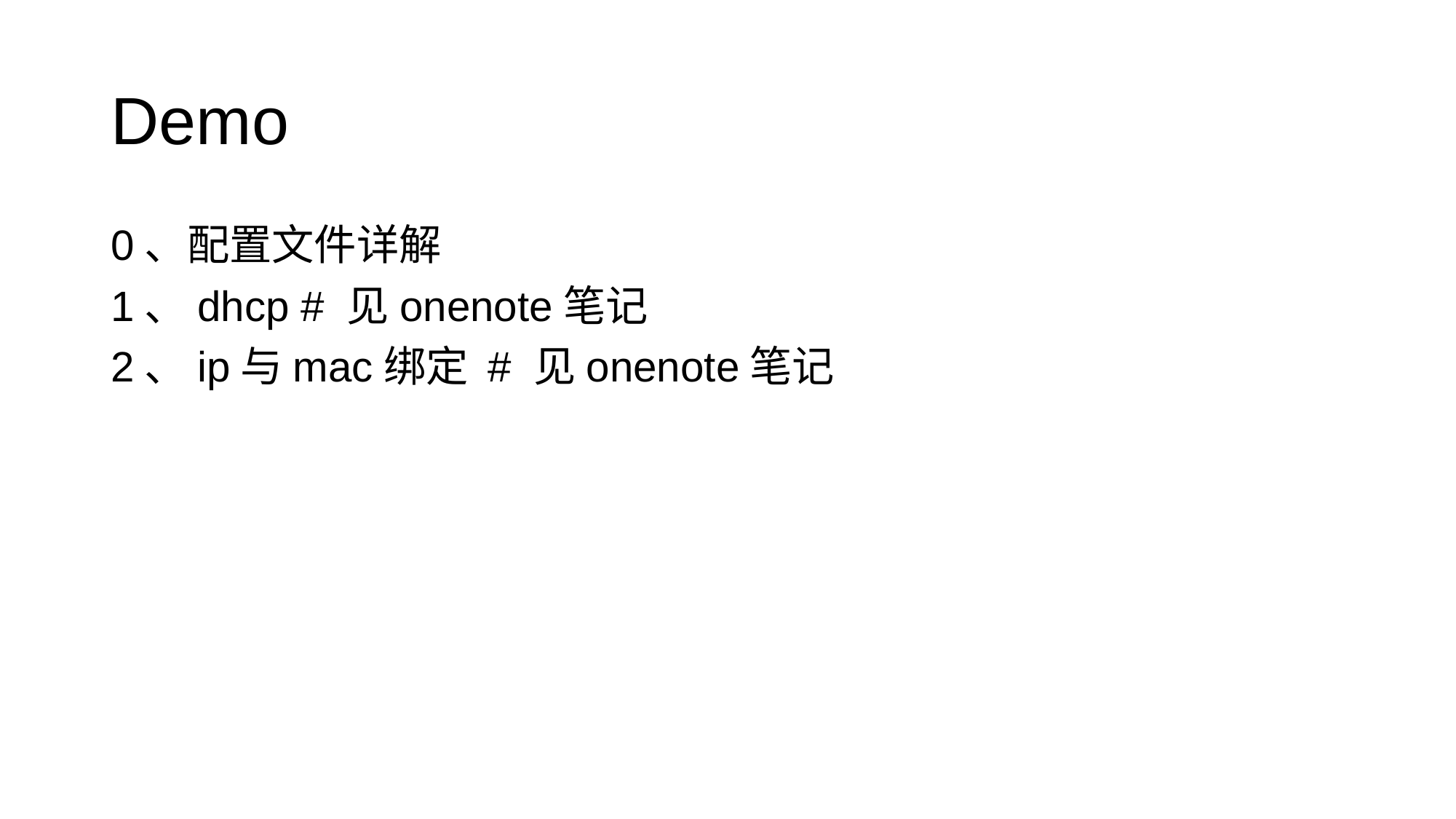

# Demo
0、配置文件详解
1、dhcp # 见onenote笔记
2、ip与mac绑定 # 见onenote笔记